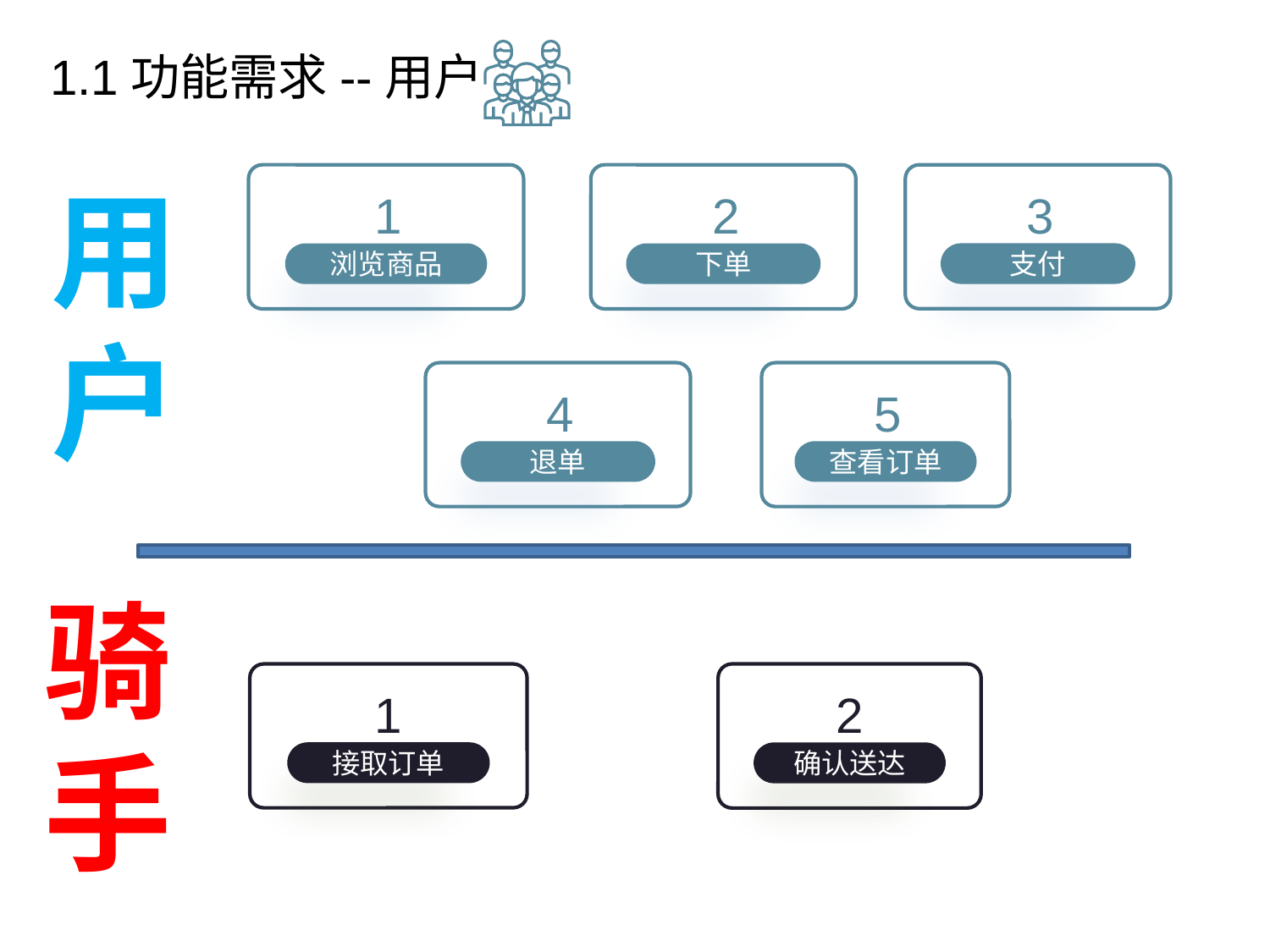

1.1功能需求--用户

用户

1
浏览商品

2
下单

3
支付
点击添加文本

4
退单

5
查看订单
点击添加文本

骑手
点击添加文本

1
接取订单

2
确认送达
点击添加文本